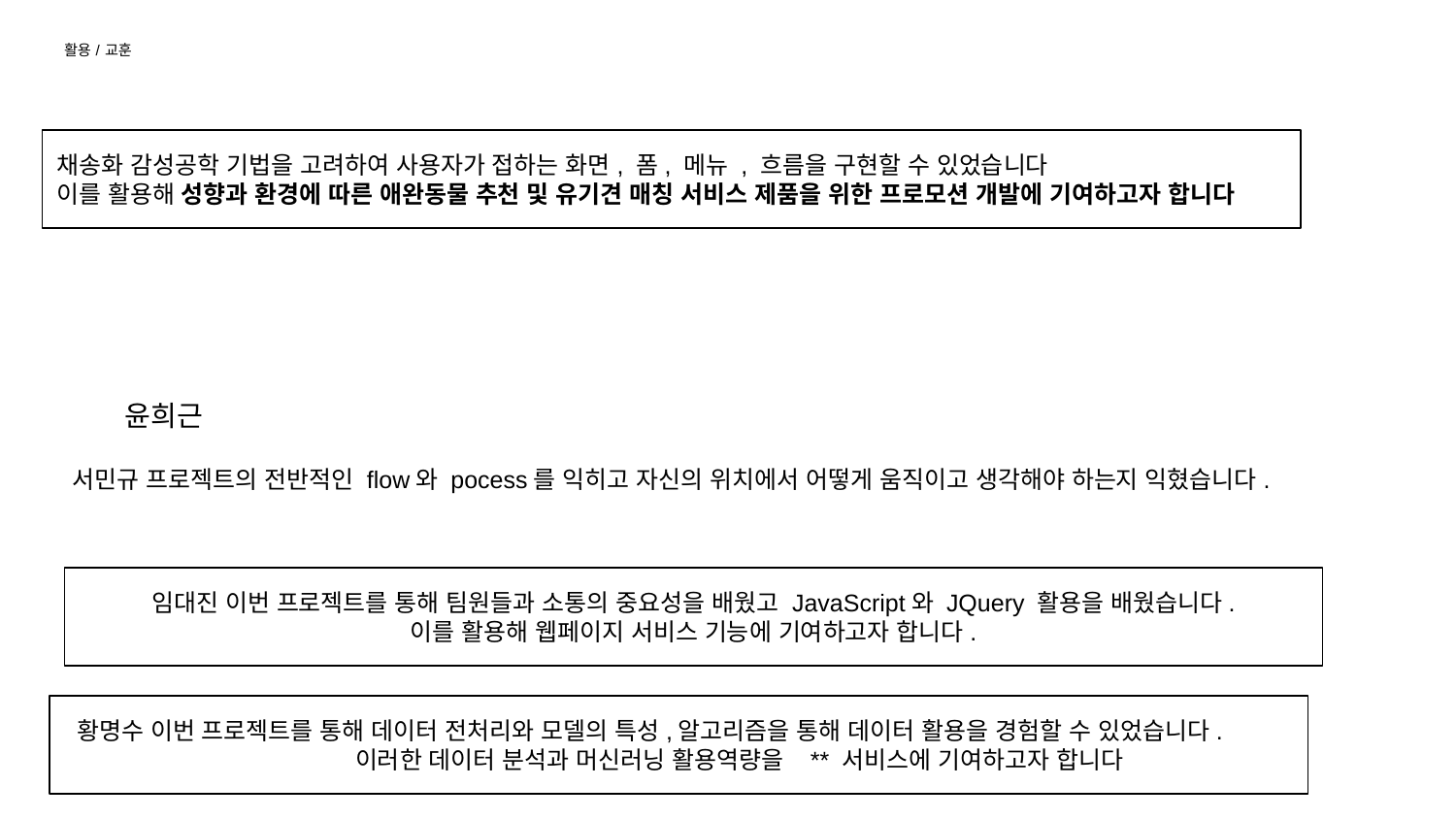

# 활용 / 교훈

채송화 감성공학 기법을 고려하여 사용자가 접하는 화면, 폼, 메뉴 , 흐름을 구현할 수 있었습니다
이를 활용해 성향과 환경에 따른 애완동물 추천 및 유기견 매칭 서비스 제품을 위한 프로모션 개발에 기여하고자 합니다
윤희근
서민규 프로젝트의 전반적인 flow와 pocess를 익히고 자신의 위치에서 어떻게 움직이고 생각해야 하는지 익혔습니다.
임대진 이번 프로젝트를 통해 팀원들과 소통의 중요성을 배웠고 JavaScript와 JQuery 활용을 배웠습니다.
이를 활용해 웹페이지 서비스 기능에 기여하고자 합니다.
 황명수 이번 프로젝트를 통해 데이터 전처리와 모델의 특성,알고리즘을 통해 데이터 활용을 경험할 수 있었습니다.
		이러한 데이터 분석과 머신러닝 활용역량을   ** 서비스에 기여하고자 합니다